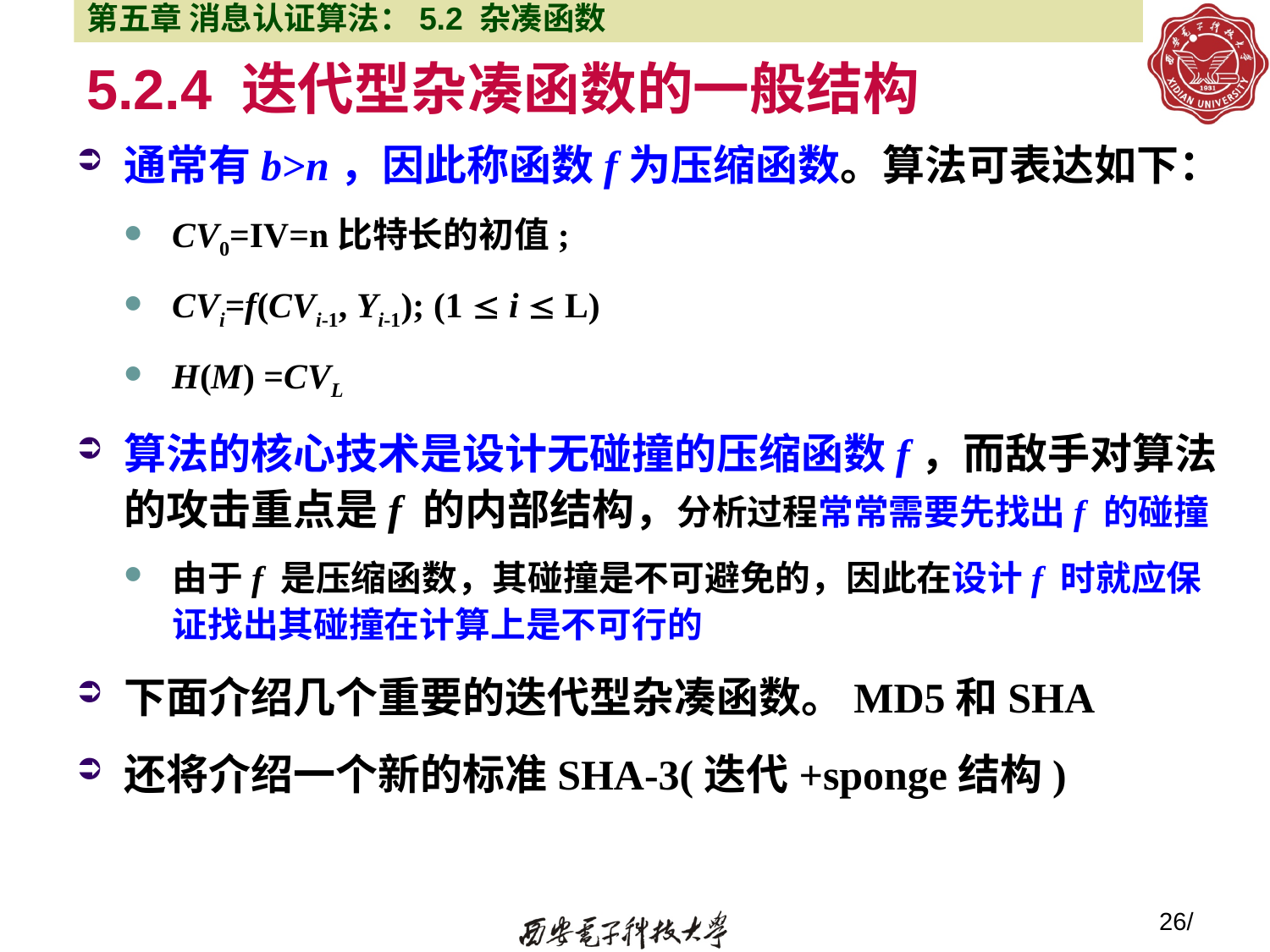

第五章 消息认证算法：5.2 杂凑函数
# 5.2.4 迭代型杂凑函数的一般结构
通常有b>n，因此称函数f为压缩函数。算法可表达如下：
CV0=IV=n比特长的初值;
CVi=f(CVi-1, Yi-1); (1 ≤ i ≤ L)
H(M) =CVL
算法的核心技术是设计无碰撞的压缩函数f，而敌手对算法的攻击重点是f 的内部结构，分析过程常常需要先找出f 的碰撞
由于f 是压缩函数，其碰撞是不可避免的，因此在设计f 时就应保证找出其碰撞在计算上是不可行的
下面介绍几个重要的迭代型杂凑函数。MD5和SHA
还将介绍一个新的标准SHA-3(迭代+sponge结构)
26/